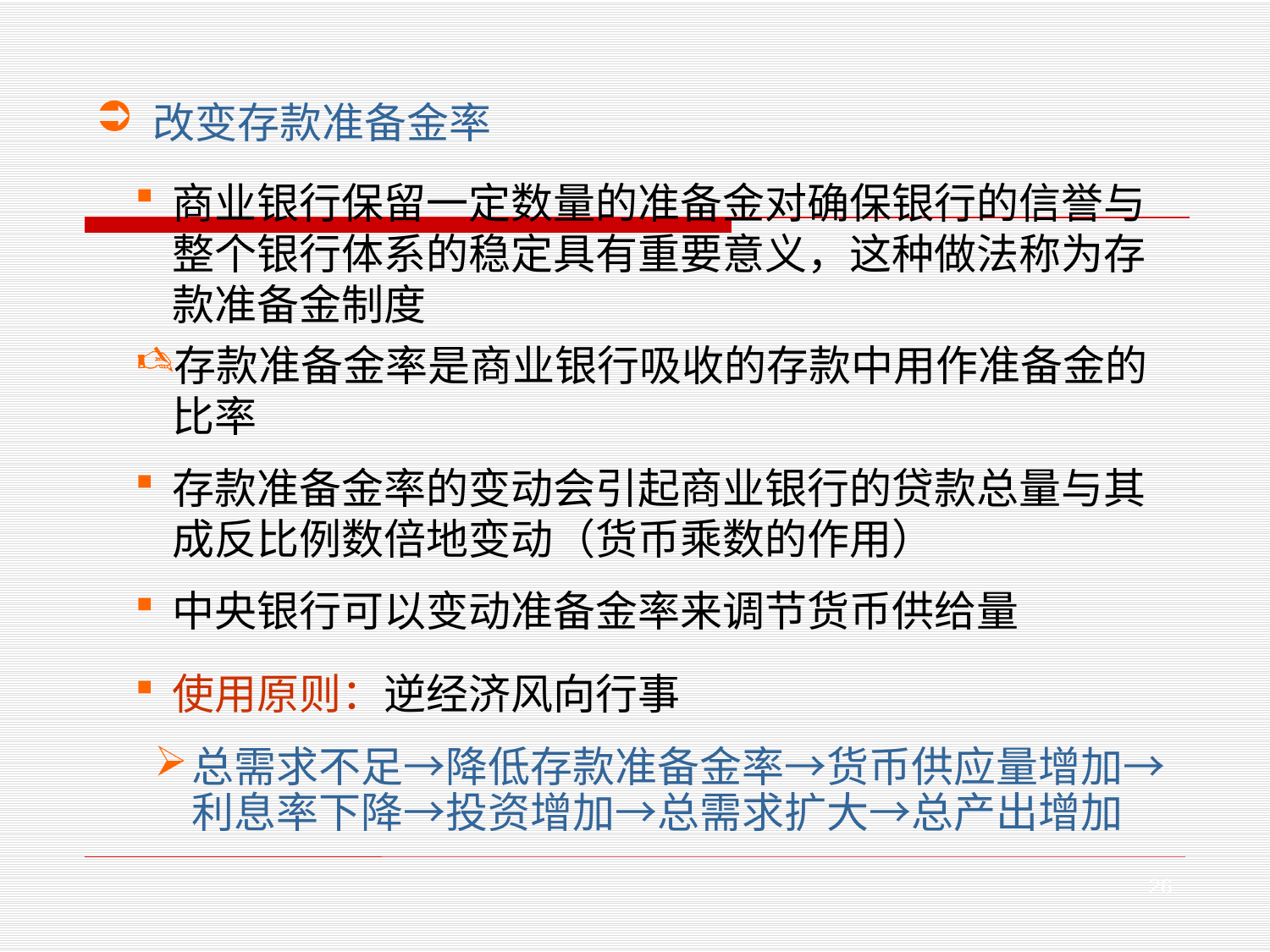

改变存款准备金率
商业银行保留一定数量的准备金对确保银行的信誉与整个银行体系的稳定具有重要意义，这种做法称为存款准备金制度
存款准备金率是商业银行吸收的存款中用作准备金的比率
存款准备金率的变动会引起商业银行的贷款总量与其成反比例数倍地变动（货币乘数的作用）
中央银行可以变动准备金率来调节货币供给量
使用原则：逆经济风向行事
总需求不足→降低存款准备金率→货币供应量增加→利息率下降→投资增加→总需求扩大→总产出增加
26